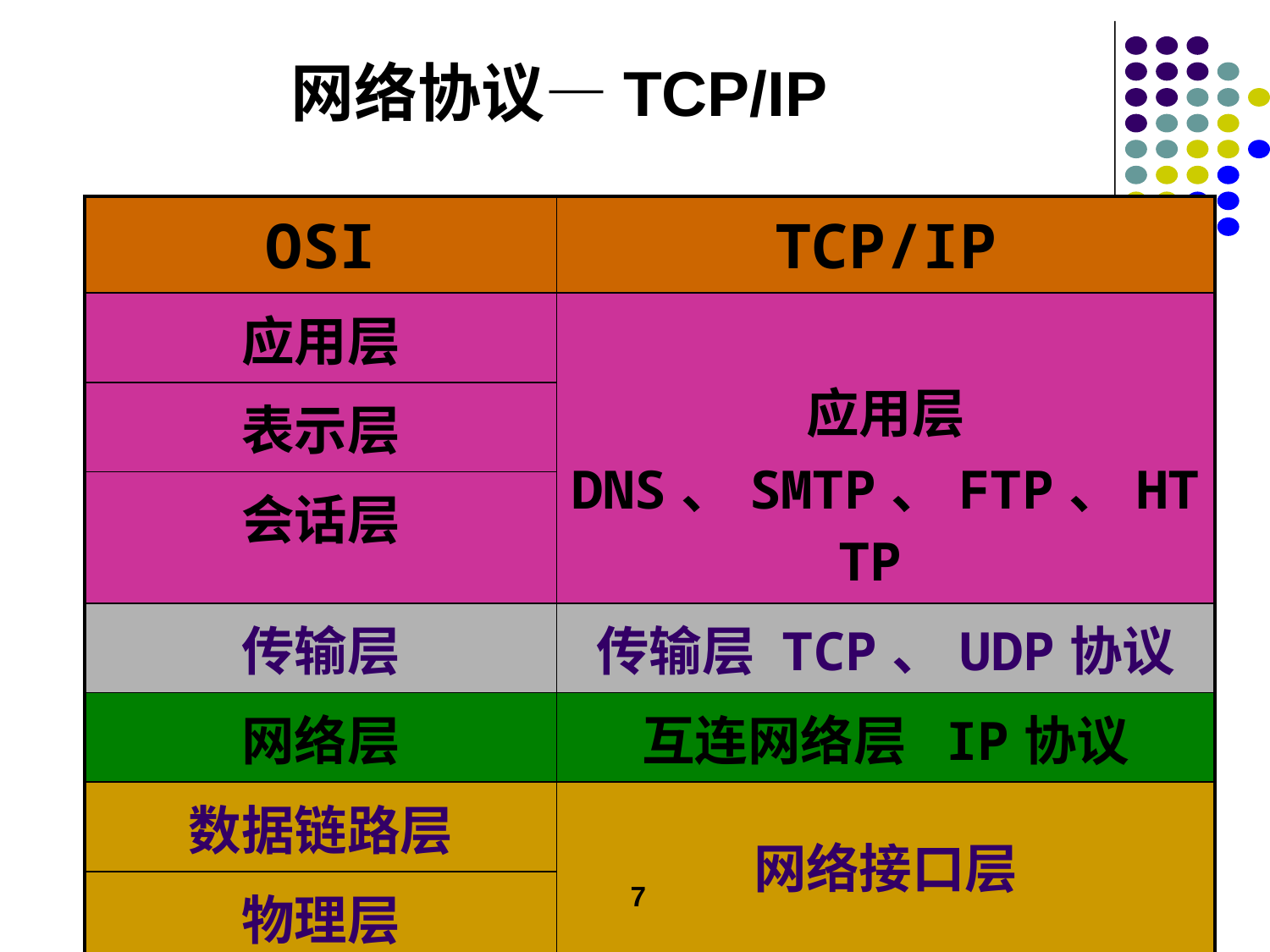

# 网络协议—TCP/IP
| OSI | TCP/IP |
| --- | --- |
| 应用层 | 应用层 DNS、SMTP、FTP、HTTP |
| 表示层 |  |
| 会话层 |  |
| 传输层 | 传输层 TCP、UDP协议 |
| 网络层 | 互连网络层 IP协议 |
| 数据链路层 | 网络接口层 |
| 物理层 |  |
7